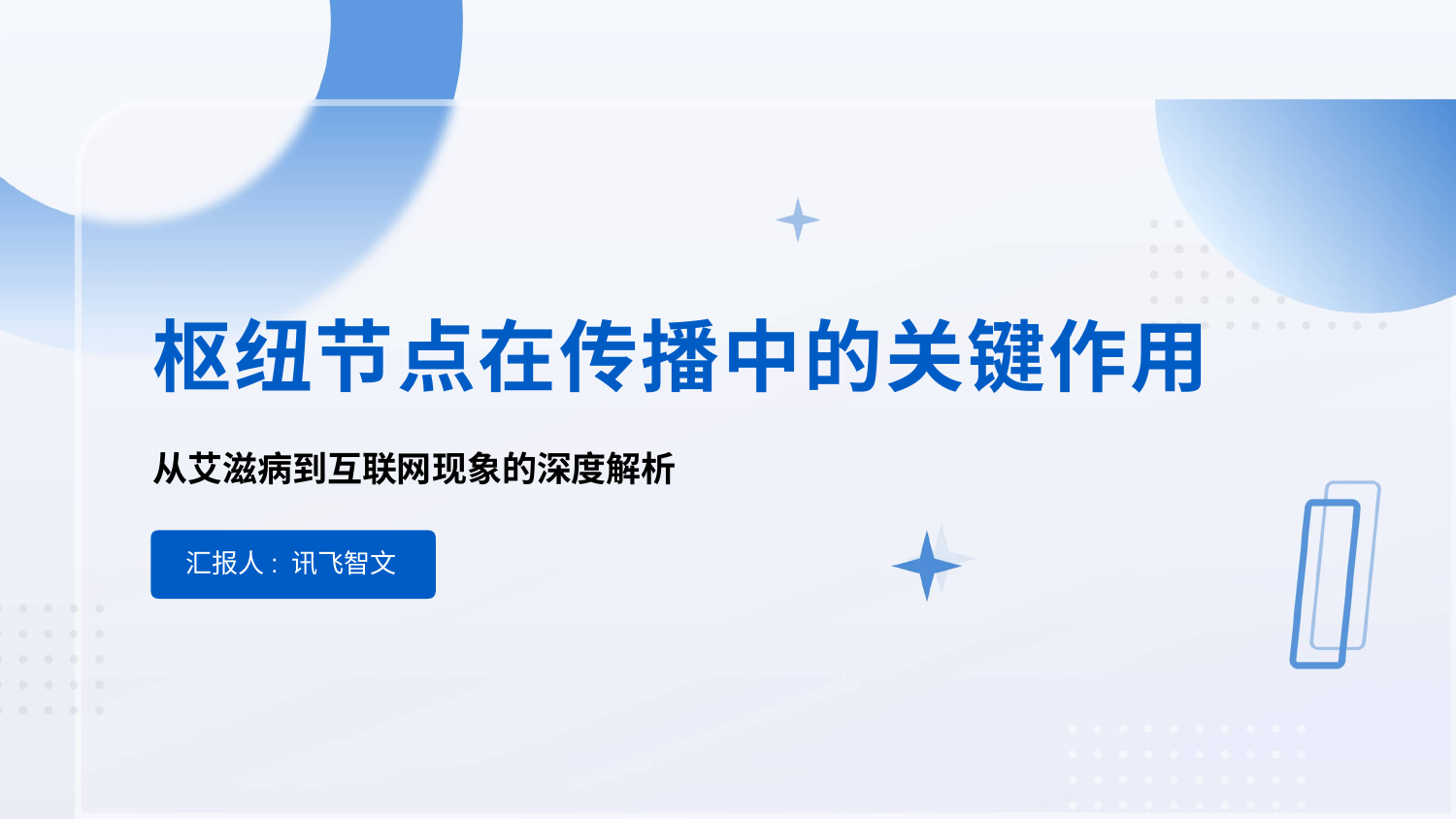

枢纽节点在传播中的关键作用
从艾滋病到互联网现象的深度解析
汇报人: 讯飞智文